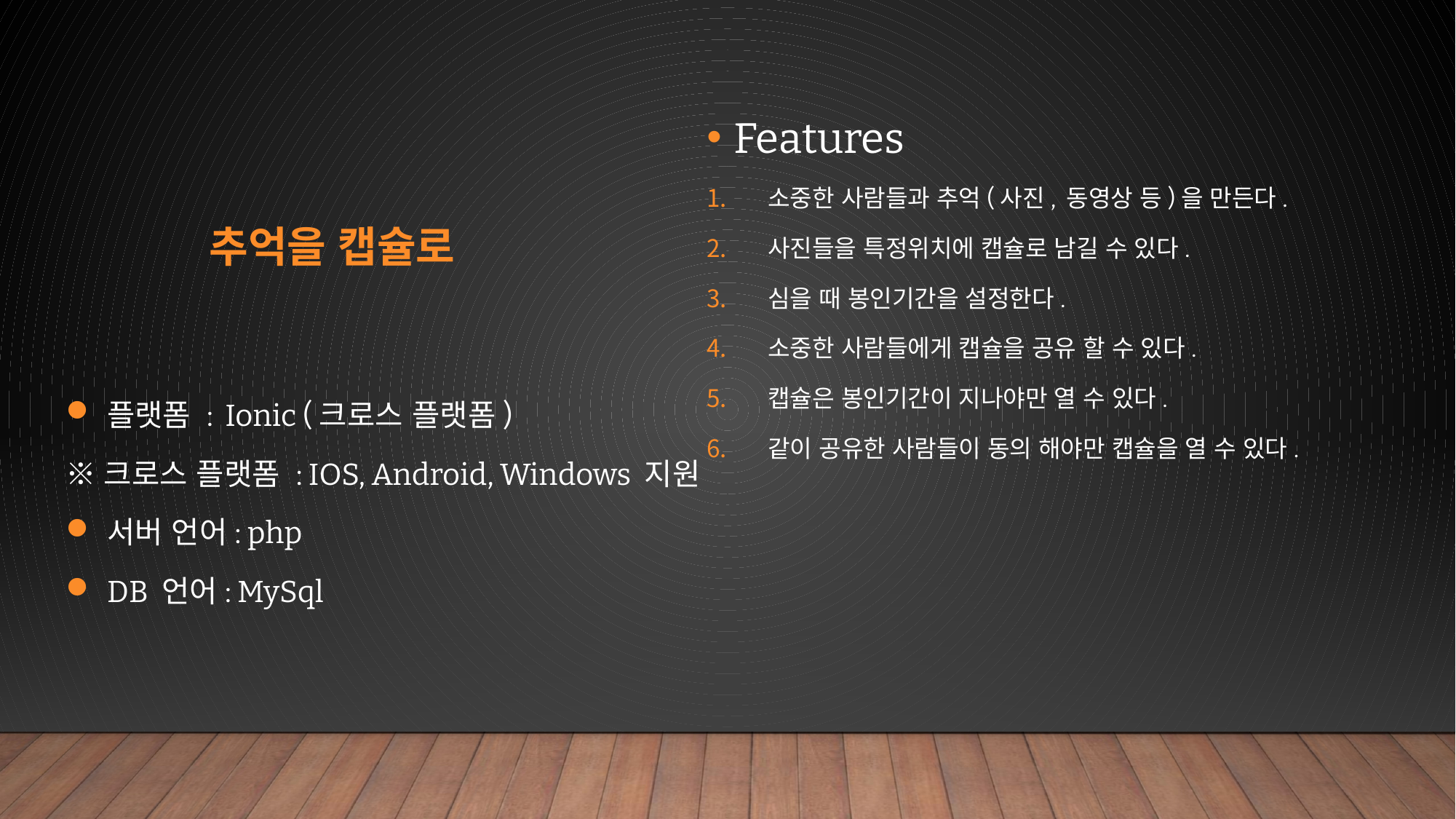

Features
소중한 사람들과 추억(사진, 동영상 등)을 만든다.
사진들을 특정위치에 캡슐로 남길 수 있다.
심을 때 봉인기간을 설정한다.
소중한 사람들에게 캡슐을 공유 할 수 있다.
캡슐은 봉인기간이 지나야만 열 수 있다.
같이 공유한 사람들이 동의 해야만 캡슐을 열 수 있다.
# 추억을 캡슐로
플랫폼 :  Ionic (크로스 플랫폼)
※크로스 플랫폼 : IOS, Android, Windows 지원
서버 언어: php
DB 언어: MySql